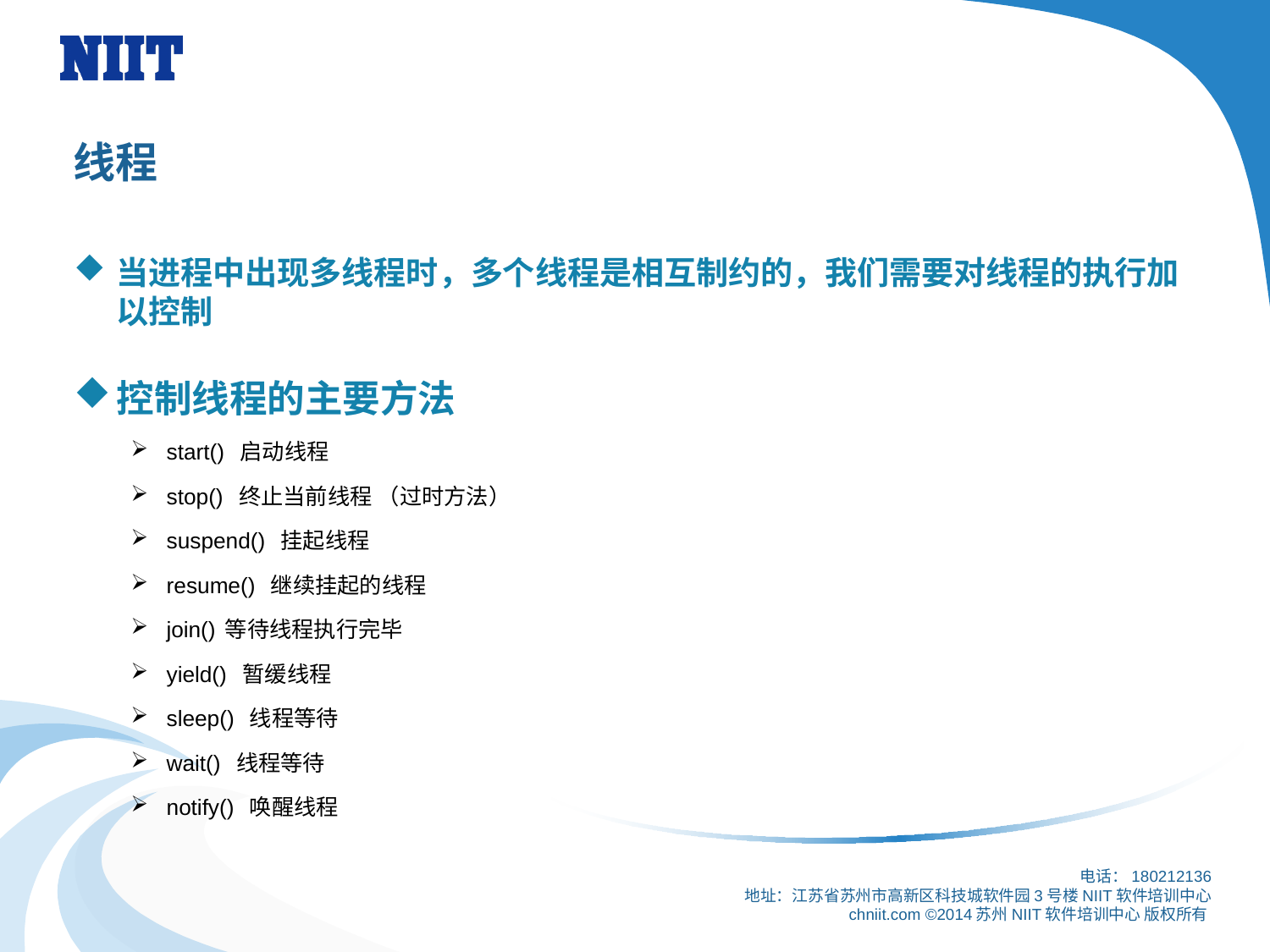

# 线程
当进程中出现多线程时，多个线程是相互制约的，我们需要对线程的执行加以控制

控制线程的主要方法
start()  启动线程
stop()  终止当前线程 （过时方法）
suspend()  挂起线程
resume()  继续挂起的线程
join() 等待线程执行完毕
yield()  暂缓线程
sleep()  线程等待
wait()  线程等待
notify()  唤醒线程